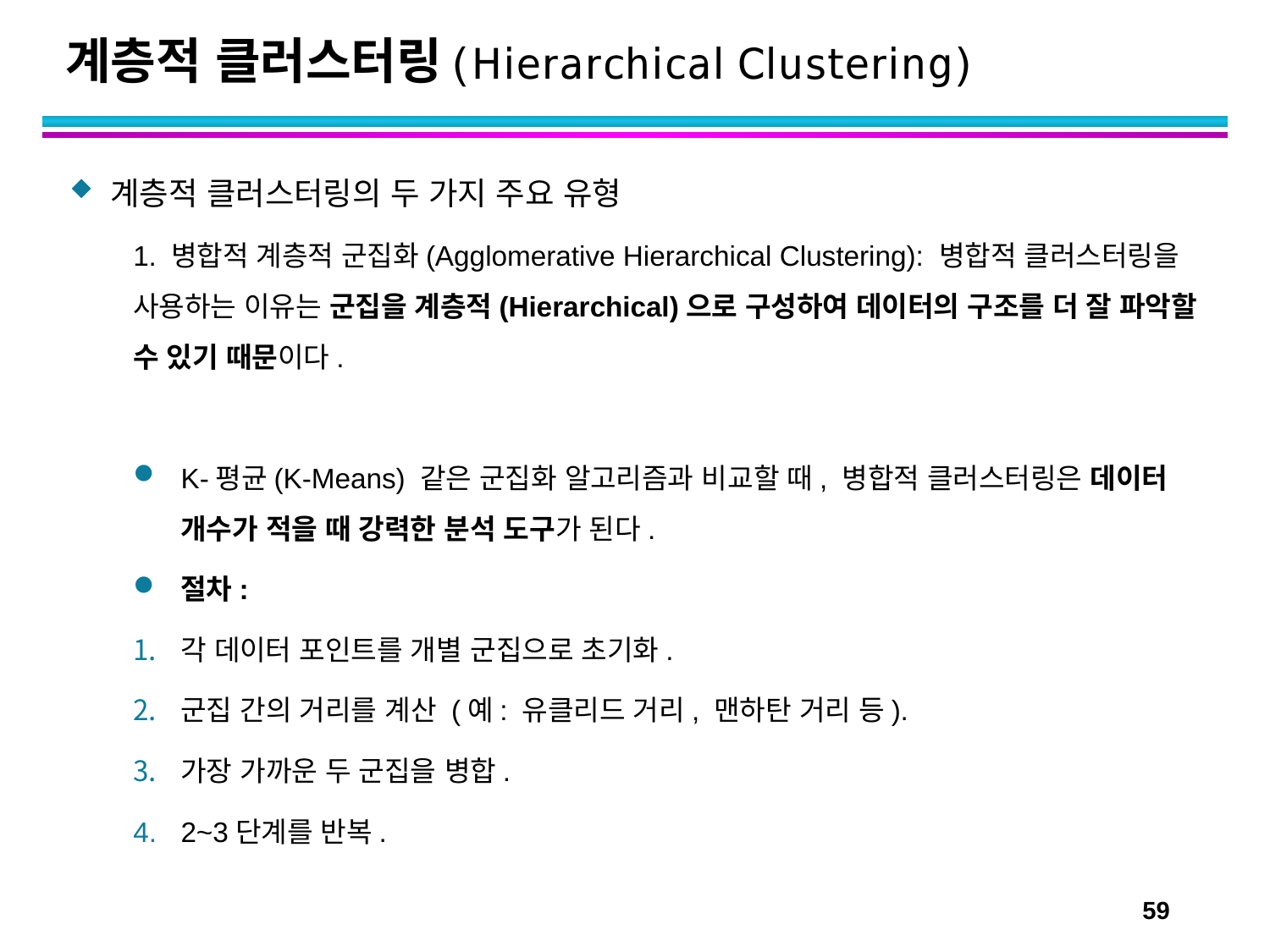

# 계층적 클러스터링(Hierarchical Clustering)
계층적 클러스터링의 두 가지 주요 유형
1. 병합적 계층적 군집화(Agglomerative Hierarchical Clustering): 병합적 클러스터링을 사용하는 이유는 군집을 계층적(Hierarchical)으로 구성하여 데이터의 구조를 더 잘 파악할 수 있기 때문이다.

K-평균(K-Means) 같은 군집화 알고리즘과 비교할 때, 병합적 클러스터링은 데이터 개수가 적을 때 강력한 분석 도구가 된다.
절차:
각 데이터 포인트를 개별 군집으로 초기화.
군집 간의 거리를 계산 (예: 유클리드 거리, 맨하탄 거리 등).
가장 가까운 두 군집을 병합.
2~3단계를 반복.